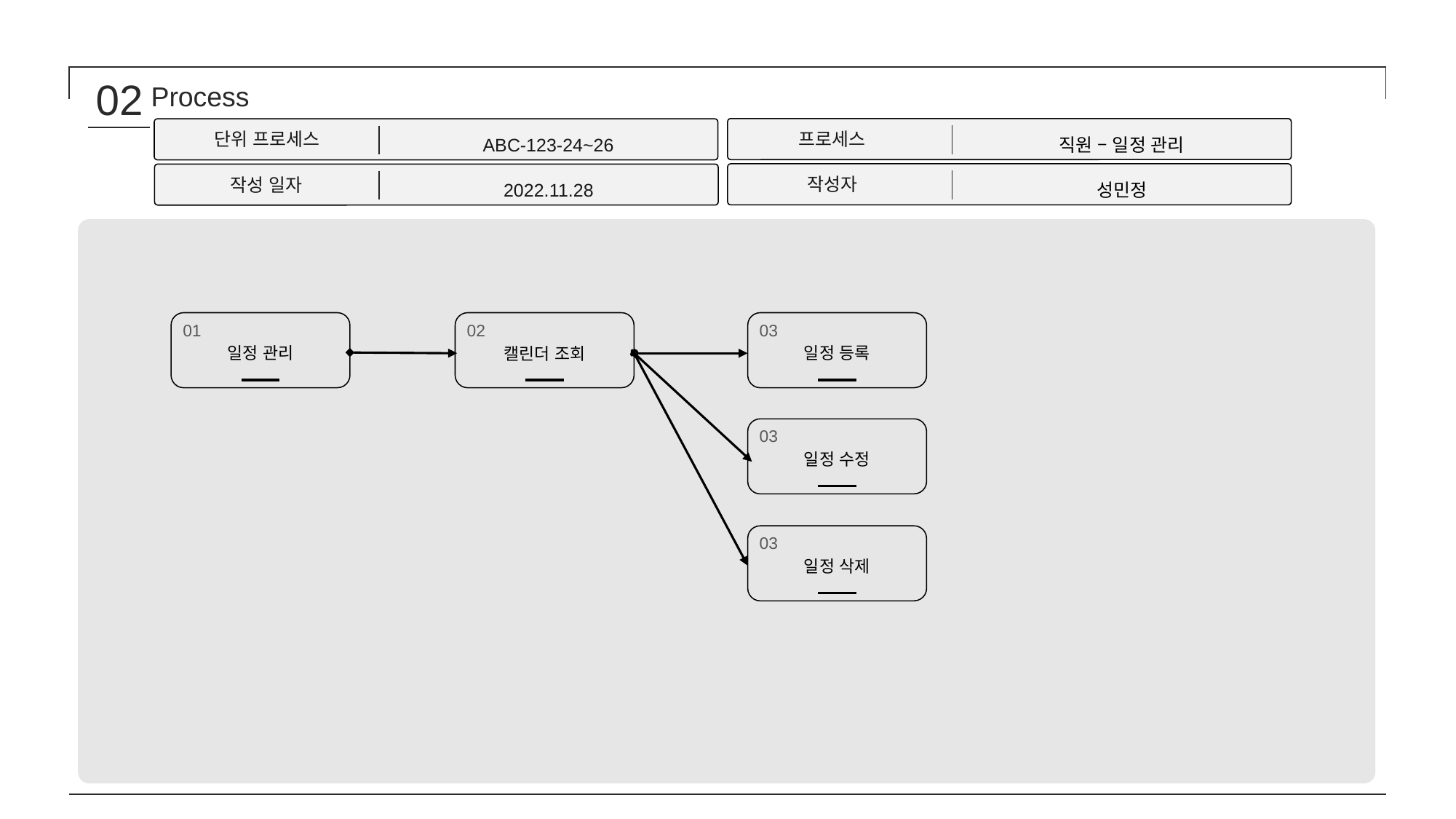

02
Process

프로세스
직원 – 일정 관리

단위 프로세스
ABC-123-24~26

작성자
성민정

작성 일자
2022.11.28

01
일정 관리

02
캘린더 조회

03
일정 등록

03
일정 수정

03
일정 삭제